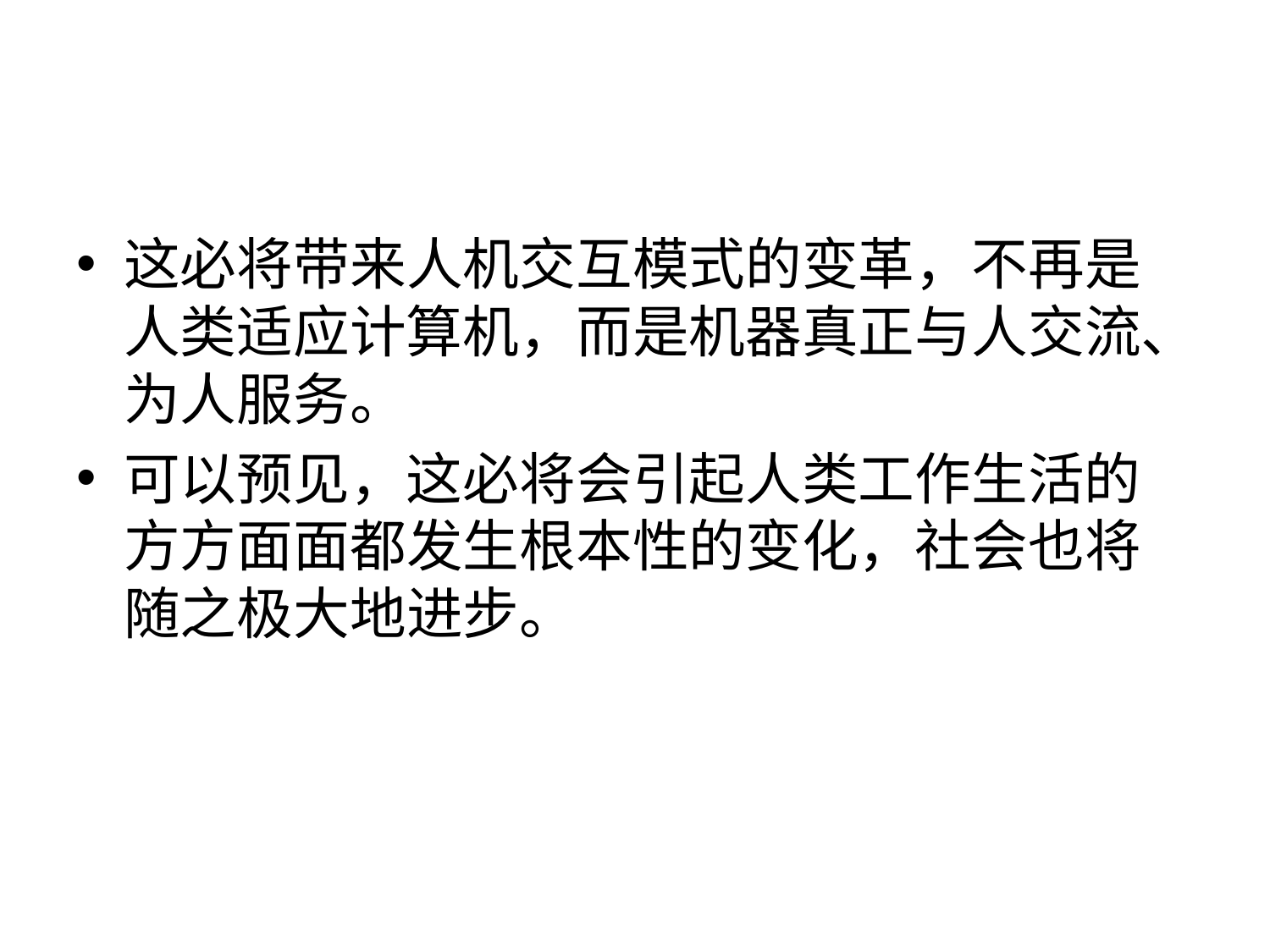

这必将带来人机交互模式的变革，不再是人类适应计算机，而是机器真正与人交流、为人服务。
可以预见，这必将会引起人类工作生活的方方面面都发生根本性的变化，社会也将随之极大地进步。